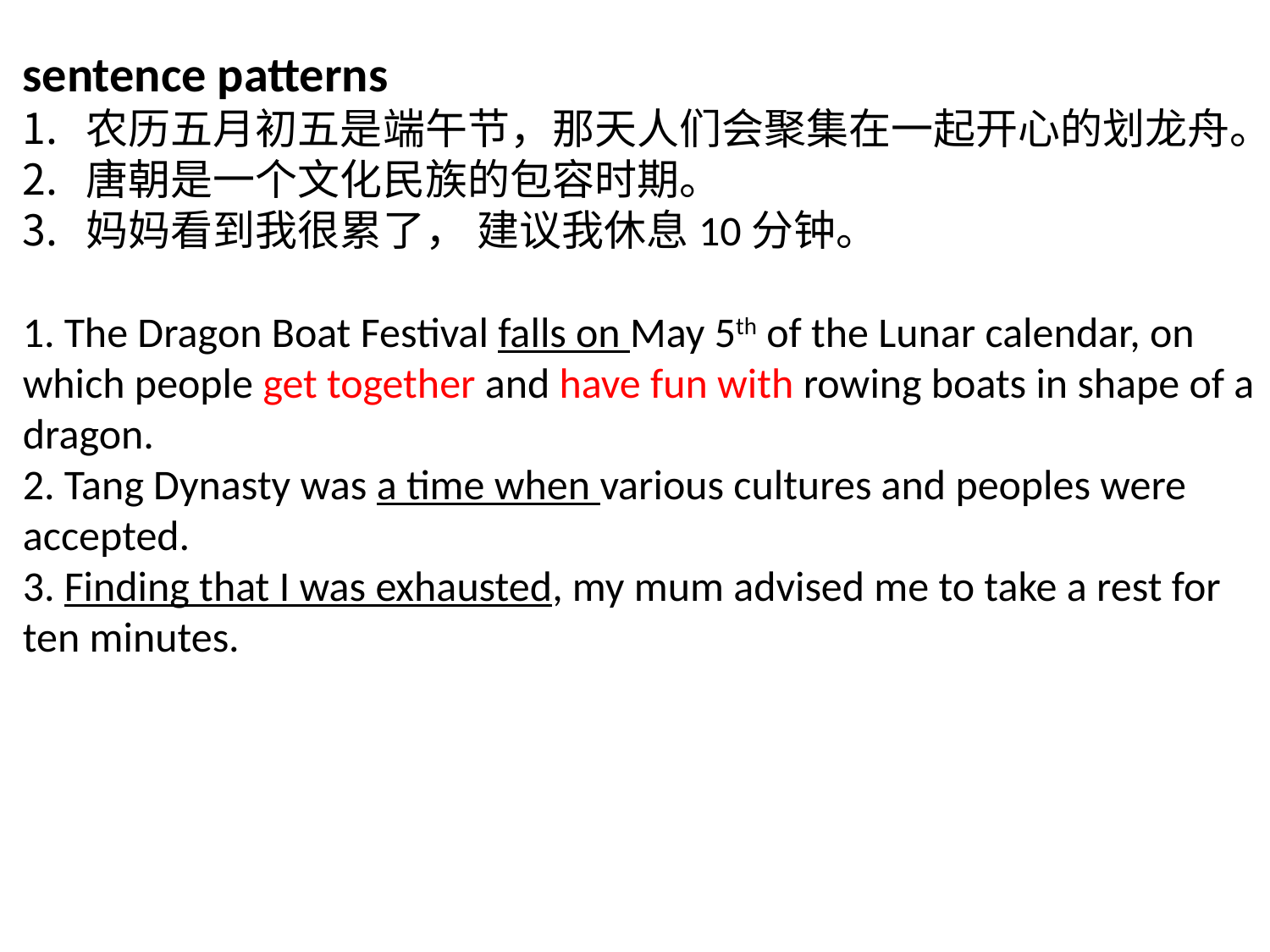

sentence patterns
农历五月初五是端午节，那天人们会聚集在一起开心的划龙舟。
唐朝是一个文化民族的包容时期。
妈妈看到我很累了， 建议我休息10分钟。

1. The Dragon Boat Festival falls on May 5th of the Lunar calendar, on which people get together and have fun with rowing boats in shape of a dragon.
2. Tang Dynasty was a time when various cultures and peoples were accepted.
3. Finding that I was exhausted, my mum advised me to take a rest for ten minutes.